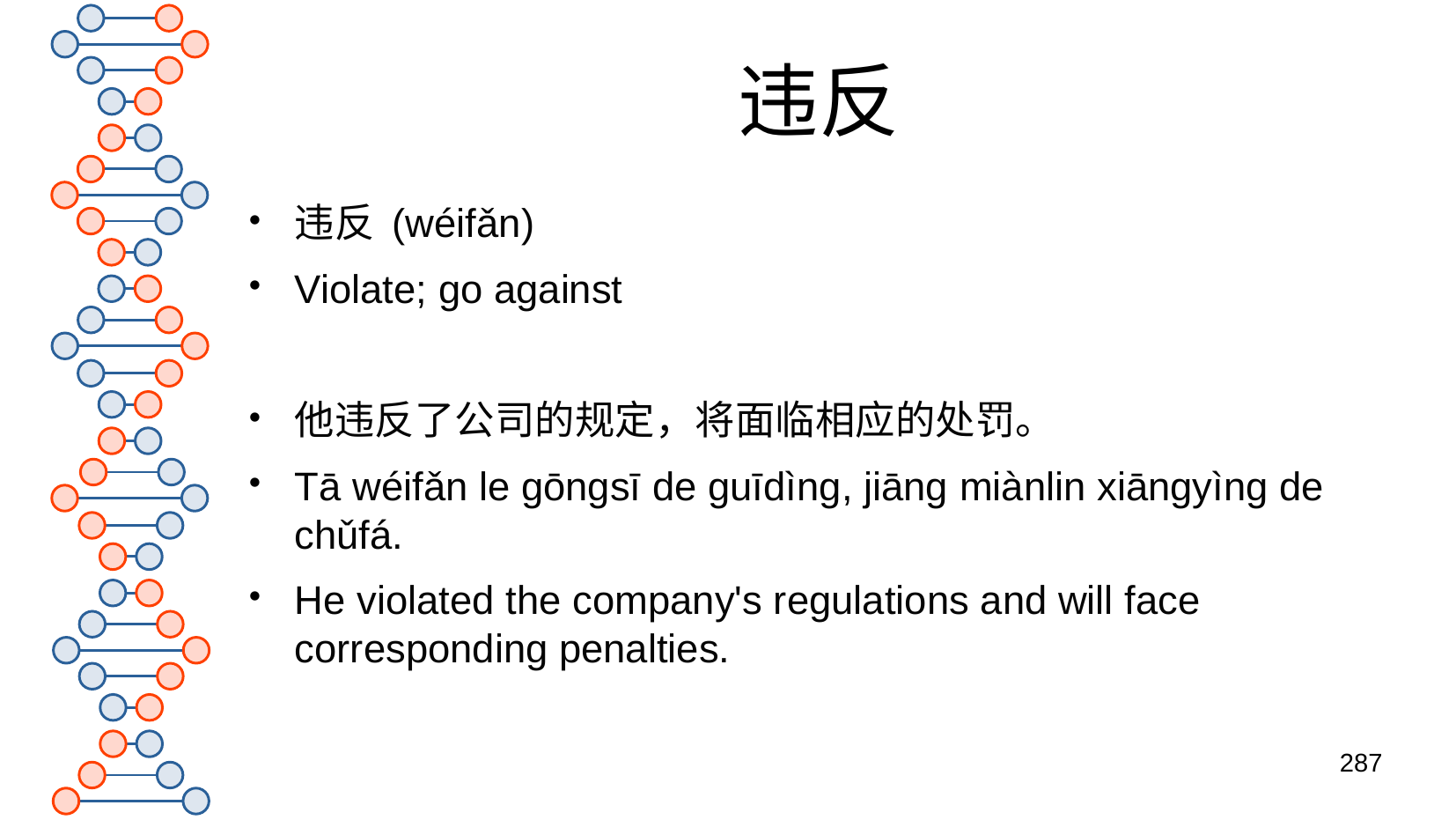

# 违反
违反 (wéifǎn)
Violate; go against

他违反了公司的规定，将面临相应的处罚。
Tā wéifǎn le gōngsī de guīdìng, jiāng miànlin xiāngyìng de chǔfá.
He violated the company's regulations and will face corresponding penalties.

287